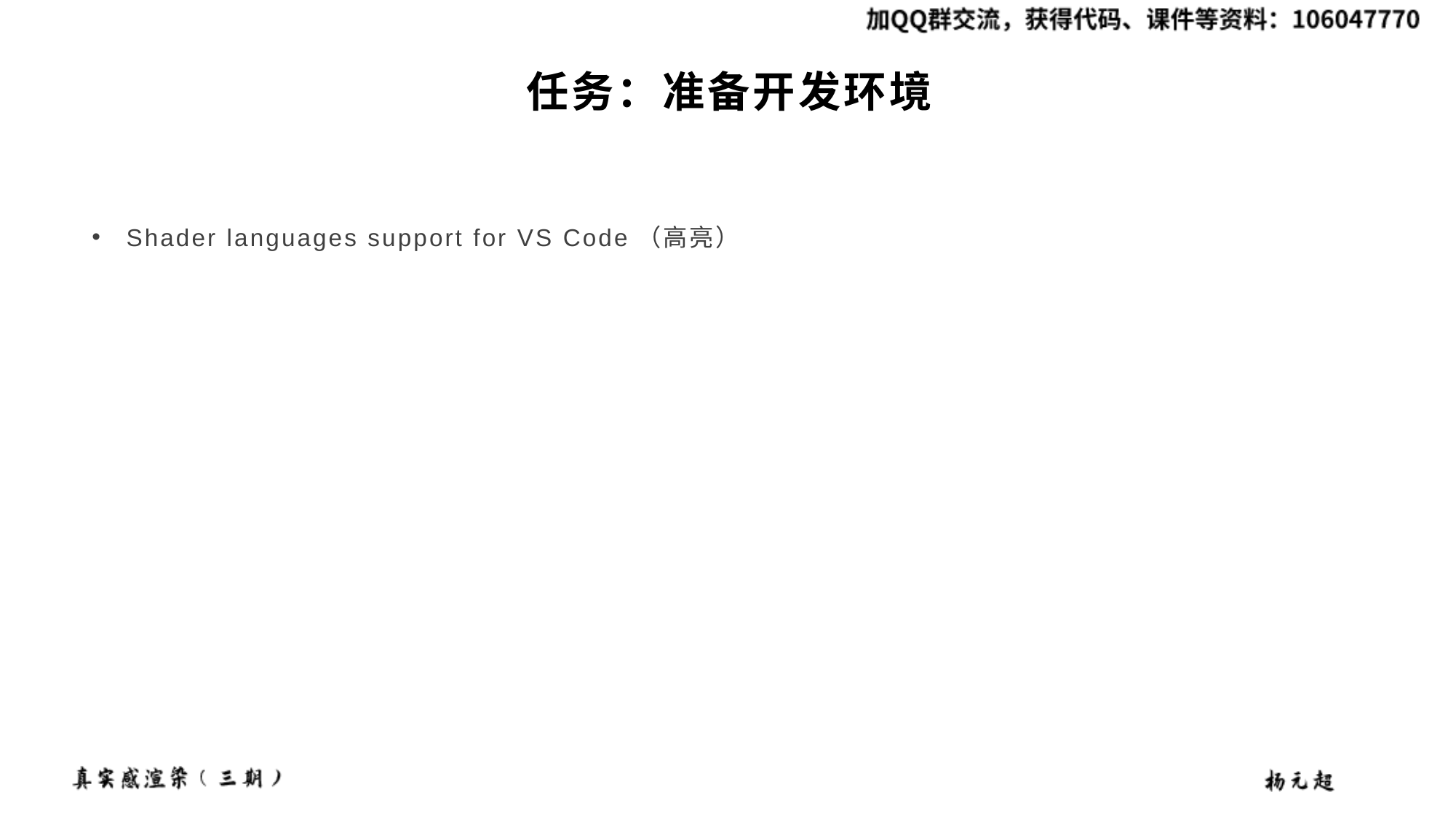

# 任务：准备开发环境
Shader languages support for VS Code（高亮）